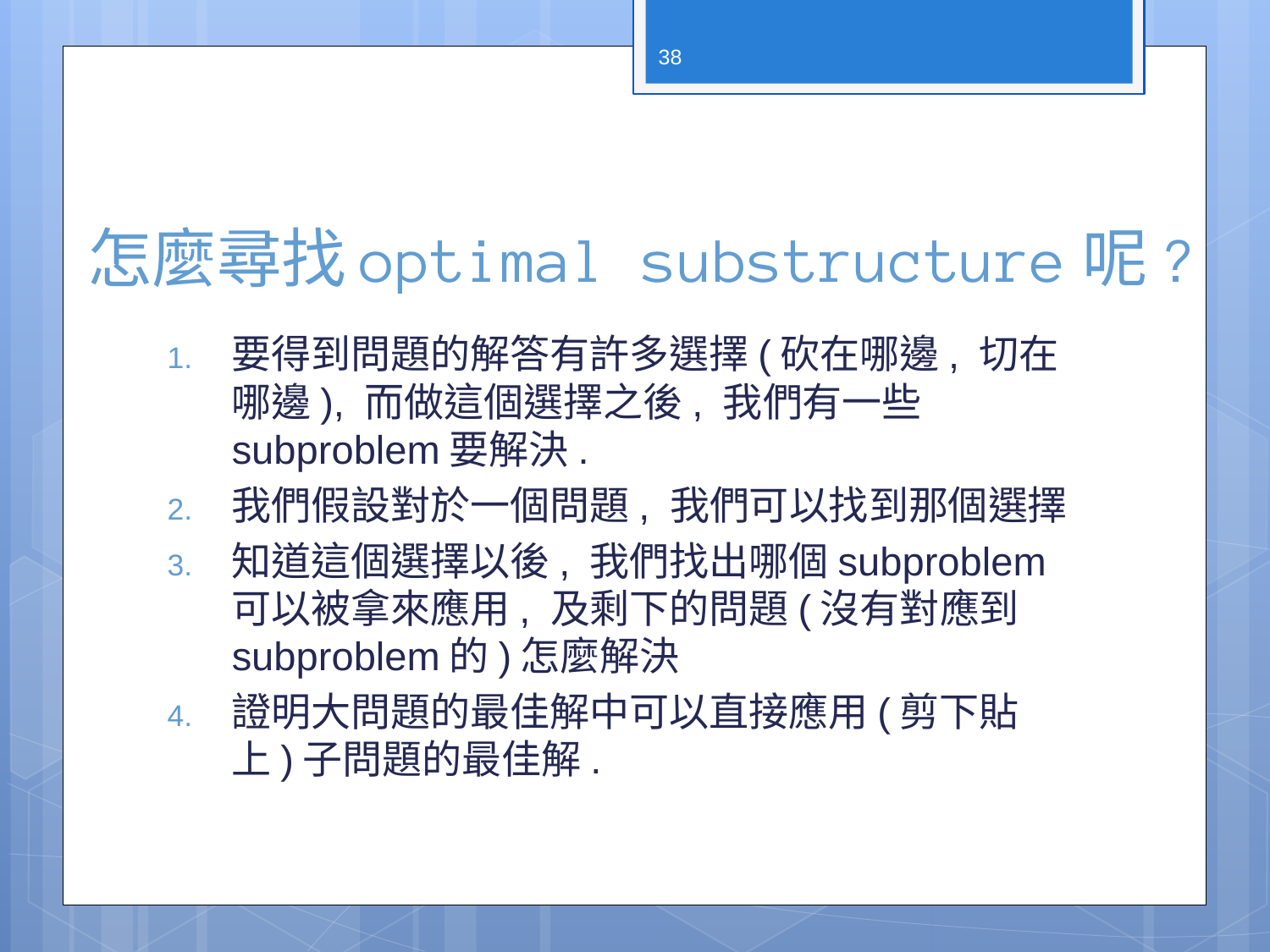

38
# 怎麼尋找optimal substructure呢?
要得到問題的解答有許多選擇(砍在哪邊, 切在哪邊), 而做這個選擇之後, 我們有一些subproblem要解決.
我們假設對於一個問題, 我們可以找到那個選擇
知道這個選擇以後, 我們找出哪個subproblem可以被拿來應用, 及剩下的問題(沒有對應到subproblem的)怎麼解決
證明大問題的最佳解中可以直接應用(剪下貼上)子問題的最佳解.